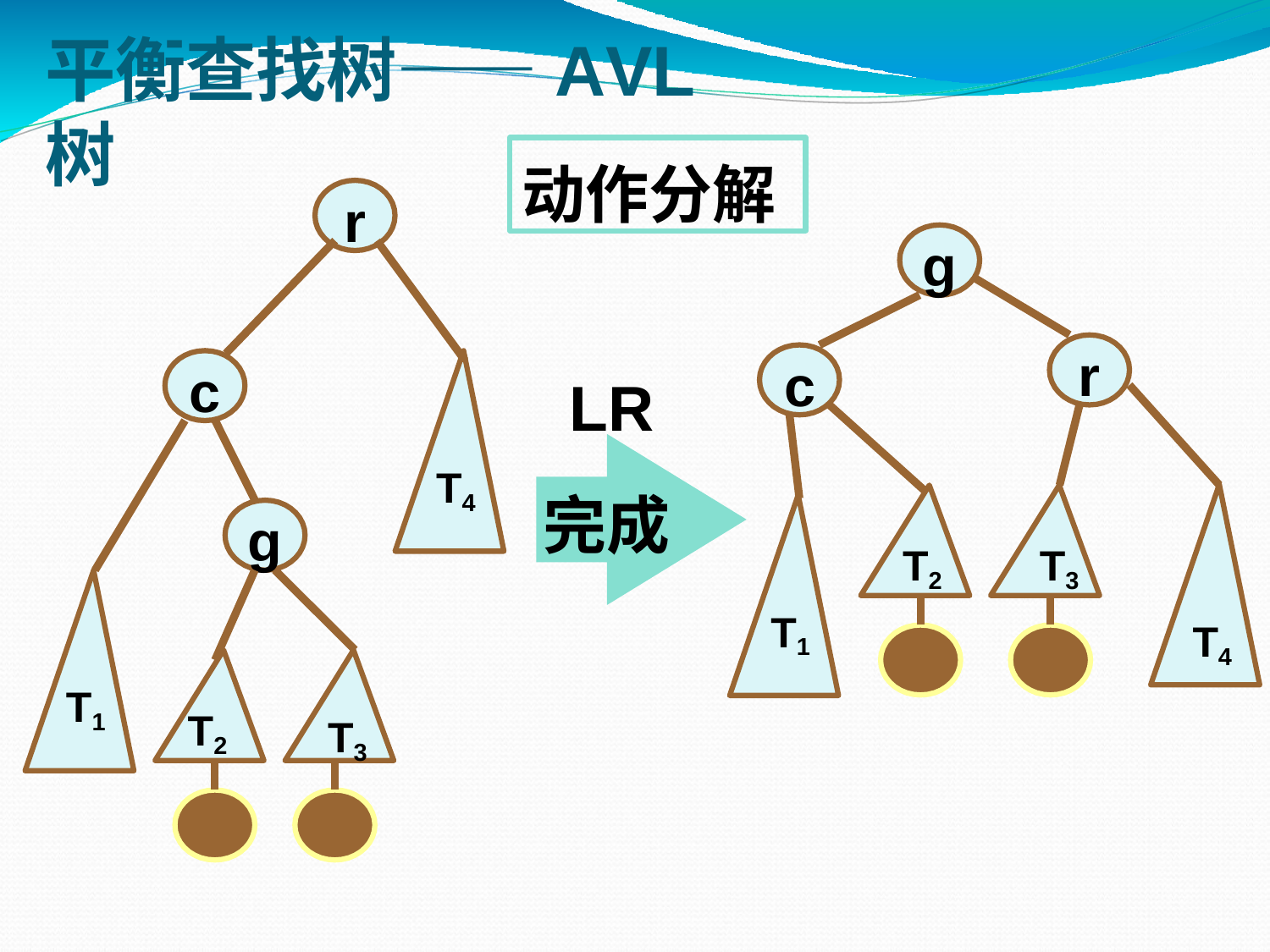

# 平衡查找树——AVL树
动作分解

r

g

LR
完成

r

c

c

T4

g
T2	T3

T1
T4

T1
T2
T3